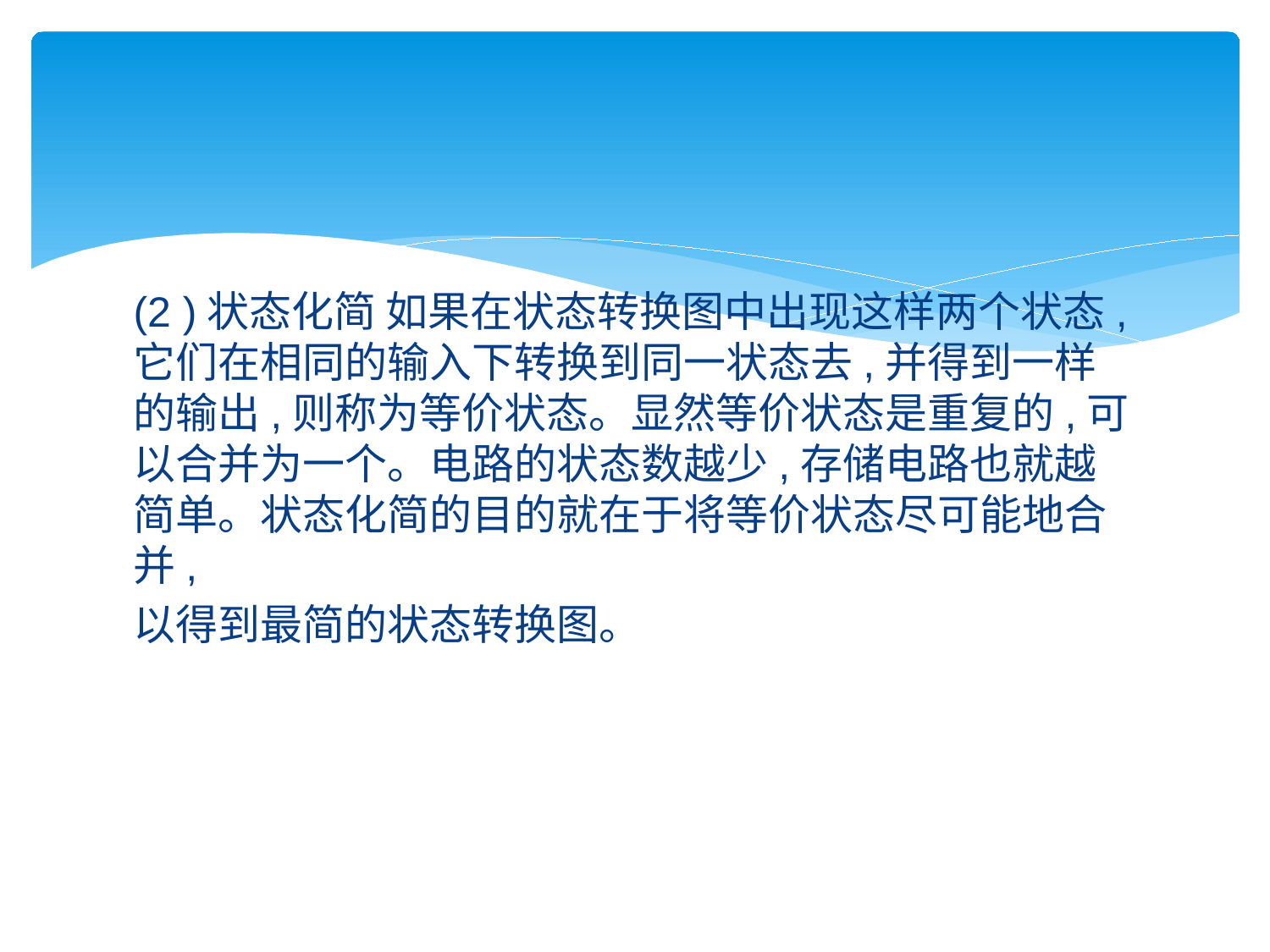

#
(2 )状态化简 如果在状态转换图中出现这样两个状态,它们在相同的输入下转换到同一状态去,并得到一样的输出,则称为等价状态。显然等价状态是重复的,可以合并为一个。电路的状态数越少,存储电路也就越简单。状态化简的目的就在于将等价状态尽可能地合并,
以得到最简的状态转换图。